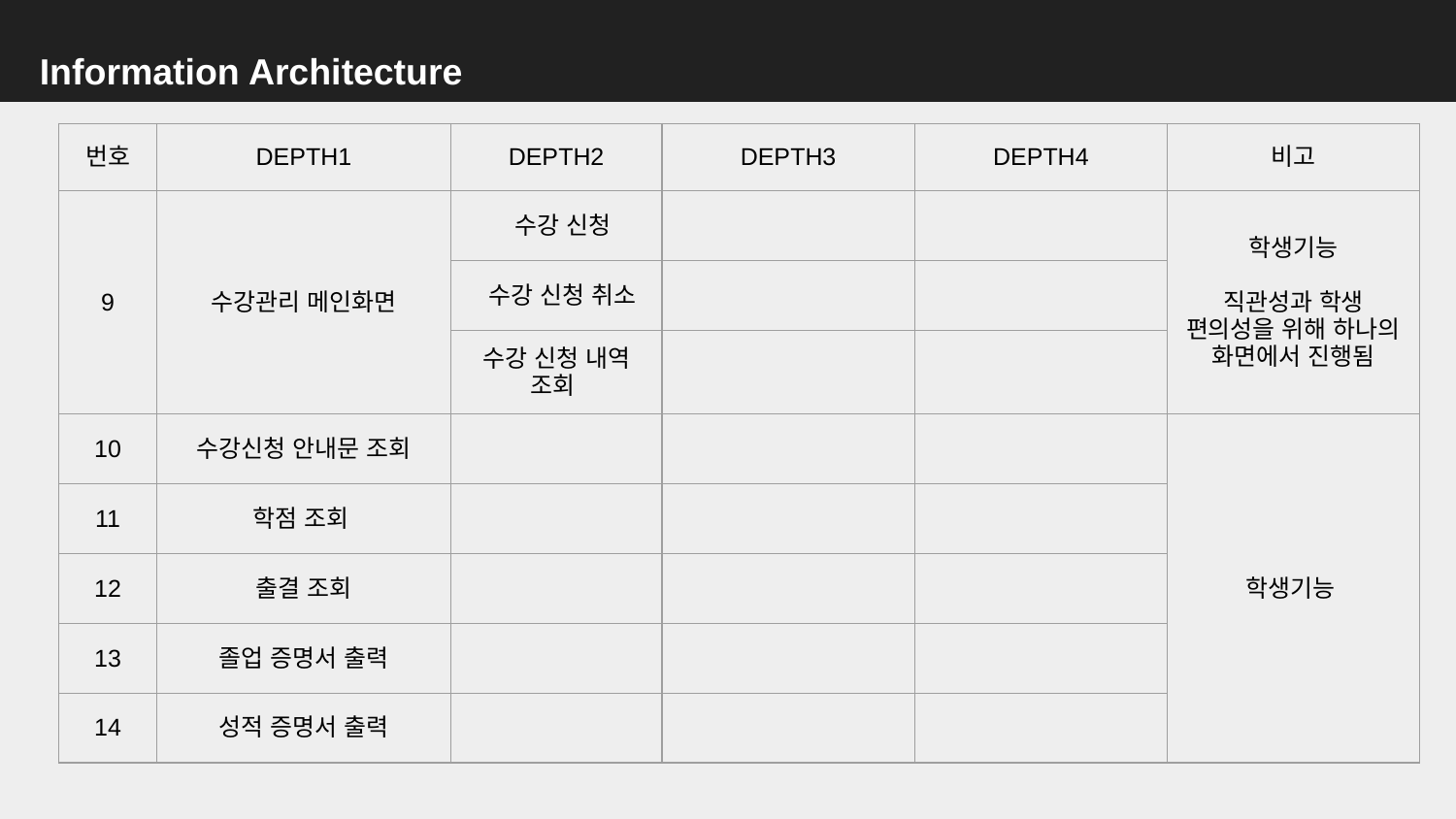

Information Architecture
#1 프로젝트 개요

| 번호 | DEPTH1 | DEPTH2 | DEPTH3 | DEPTH4 | 비고 |
| --- | --- | --- | --- | --- | --- |
| 9 | 수강관리 메인화면 | 수강 신청 |  |  | 학생기능 직관성과 학생 편의성을 위해 하나의 화면에서 진행됨 |
|  |  | 수강 신청 취소 |  |  |  |
|  |  | 수강 신청 내역 조회 |  |  |  |
| 10 | 수강신청 안내문 조회 |  |  |  | 학생기능 |
| 11 | 학점 조회 |  |  |  |  |
| 12 | 출결 조회 |  |  |  |  |
| 13 | 졸업 증명서 출력 |  |  |  |  |
| 14 | 성적 증명서 출력 |  |  |  |  |